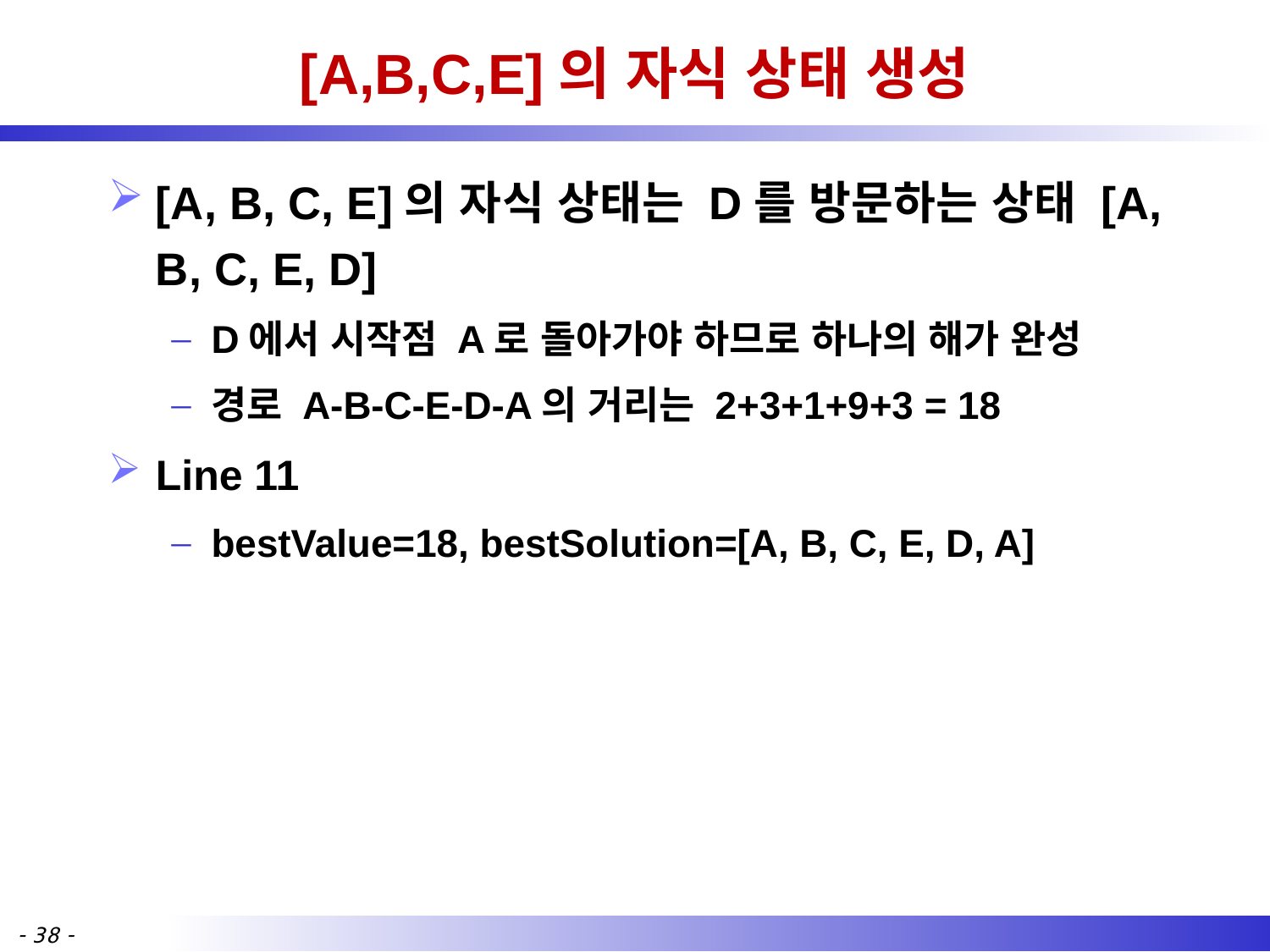

# [A,B,C,E]의 자식 상태 생성
[A, B, C, E]의 자식 상태는 D를 방문하는 상태 [A, B, C, E, D]
D에서 시작점 A로 돌아가야 하므로 하나의 해가 완성
경로 A-B-C-E-D-A의 거리는 2+3+1+9+3 = 18
Line 11
bestValue=18, bestSolution=[A, B, C, E, D, A]
- 38 -